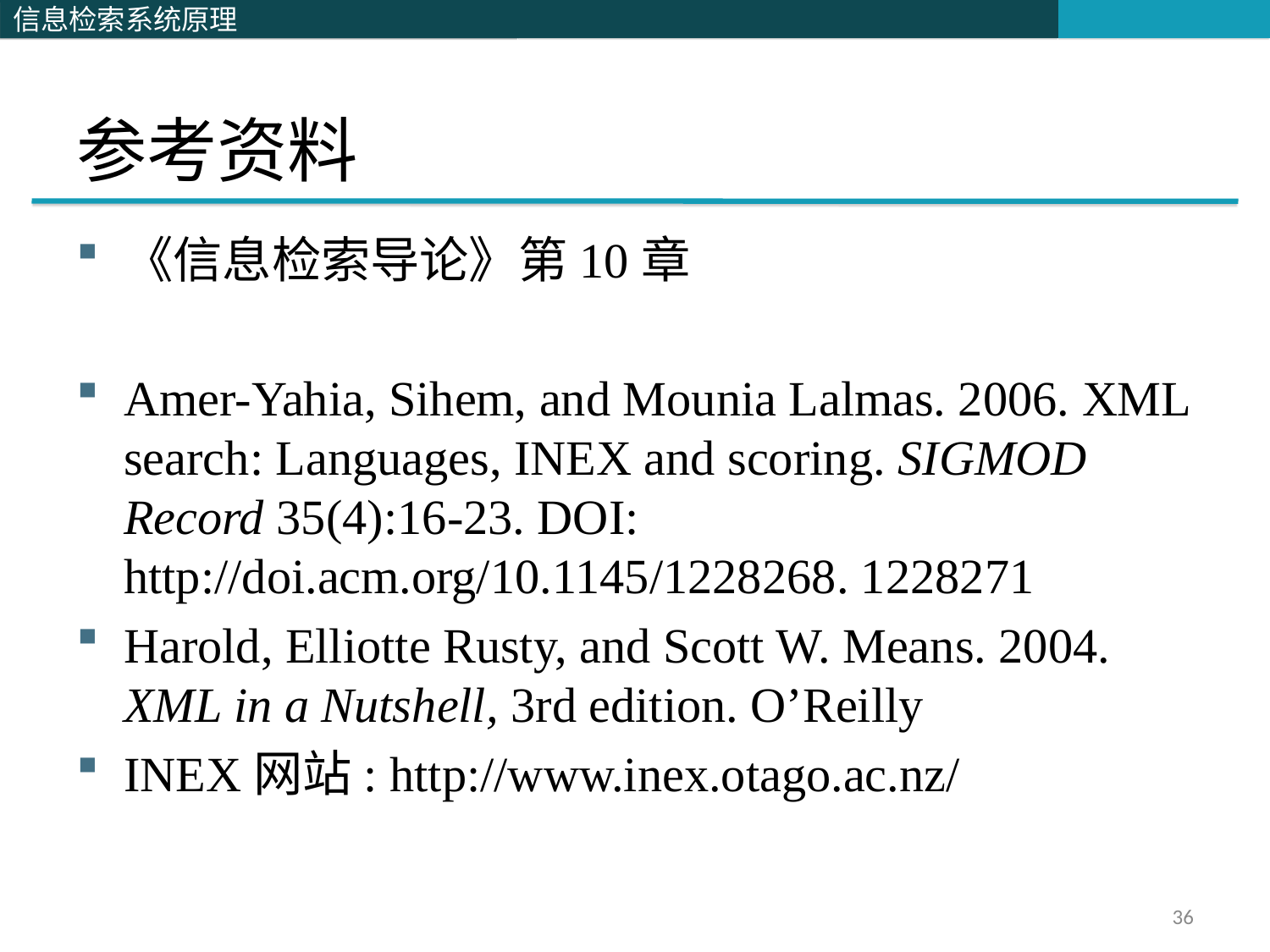

# 参考资料
《信息检索导论》第10章

Amer-Yahia, Sihem, and Mounia Lalmas. 2006. XML search: Languages, INEX and scoring. SIGMOD Record 35(4):16-23. DOI: http://doi.acm.org/10.1145/1228268. 1228271
Harold, Elliotte Rusty, and Scott W. Means. 2004. XML in a Nutshell, 3rd edition. O’Reilly
INEX网站: http://www.inex.otago.ac.nz/

36